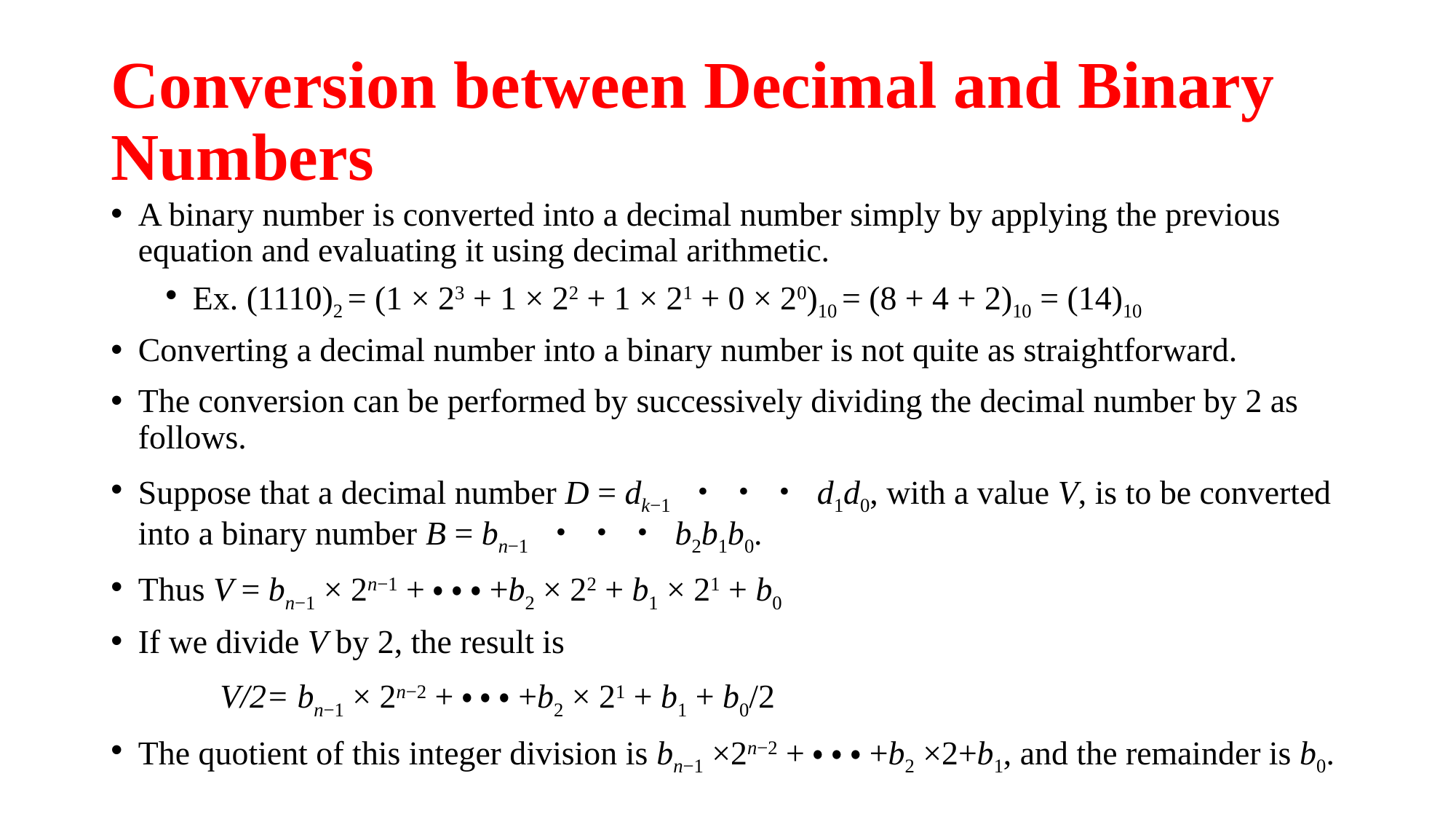

# Conversion between Decimal and Binary Numbers
A binary number is converted into a decimal number simply by applying the previous equation and evaluating it using decimal arithmetic.
Ex. (1110)2 = (1 × 23 + 1 × 22 + 1 × 21 + 0 × 20)10 = (8 + 4 + 2)10 = (14)10
Converting a decimal number into a binary number is not quite as straightforward.
The conversion can be performed by successively dividing the decimal number by 2 as follows.
Suppose that a decimal number D = dk−1 ・ ・ ・ d1d0, with a value V, is to be converted into a binary number B = bn−1 ・ ・ ・ b2b1b0.
Thus V = bn−1 × 2n−1 +・ ・ ・+b2 × 22 + b1 × 21 + b0
If we divide V by 2, the result is
  	V/2= bn−1 × 2n−2 +・ ・ ・+b2 × 21 + b1 + b0/2
The quotient of this integer division is bn−1 ×2n−2 +・ ・ ・+b2 ×2+b1, and the remainder is b0.